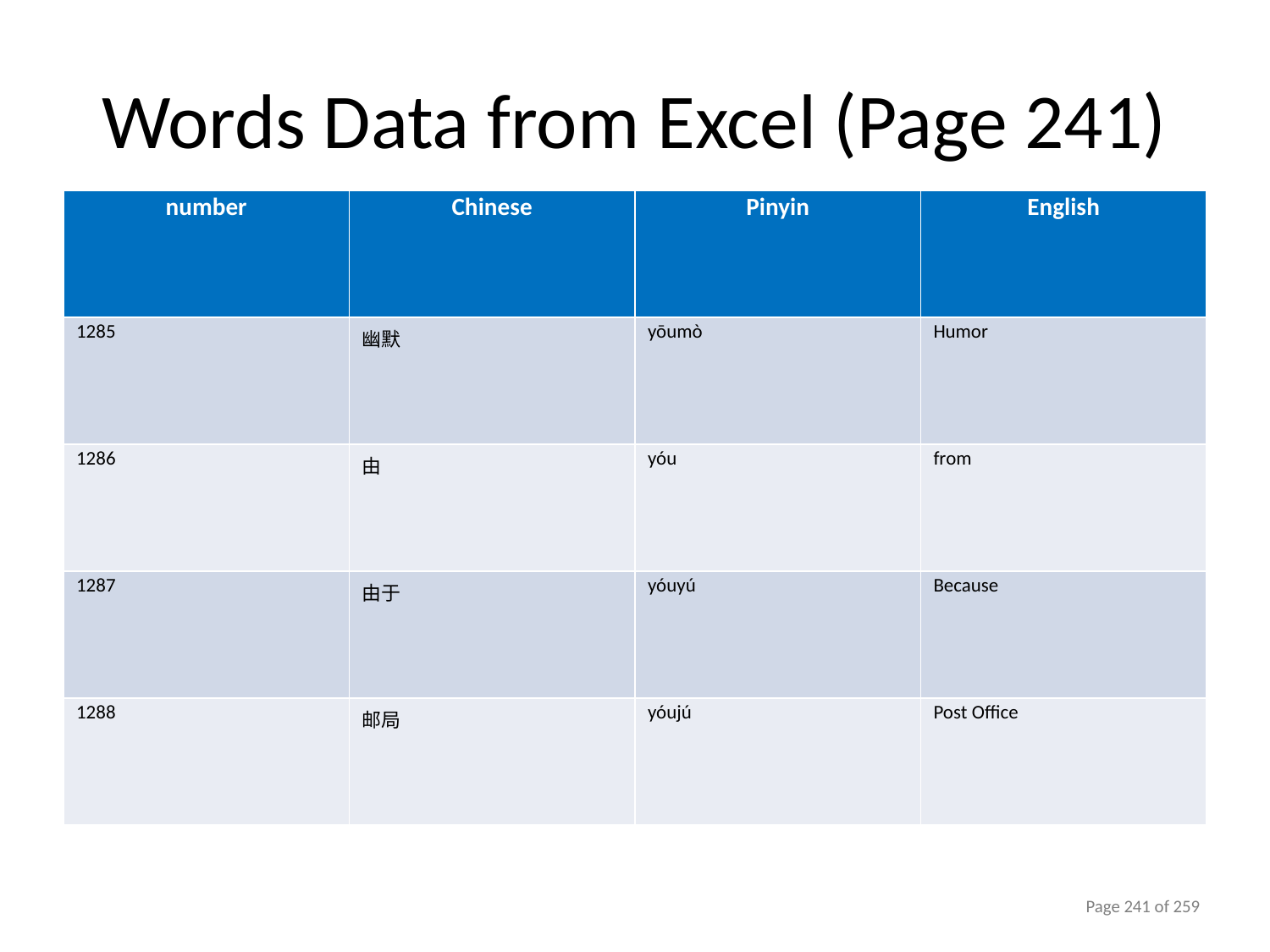

# Words Data from Excel (Page 241)
| number | Chinese | Pinyin | English |
| --- | --- | --- | --- |
| 1285 | 幽默 | yōumò | Humor |
| 1286 | 由 | yóu | from |
| 1287 | 由于 | yóuyú | Because |
| 1288 | 邮局 | yóujú | Post Office |

Page 241 of 259